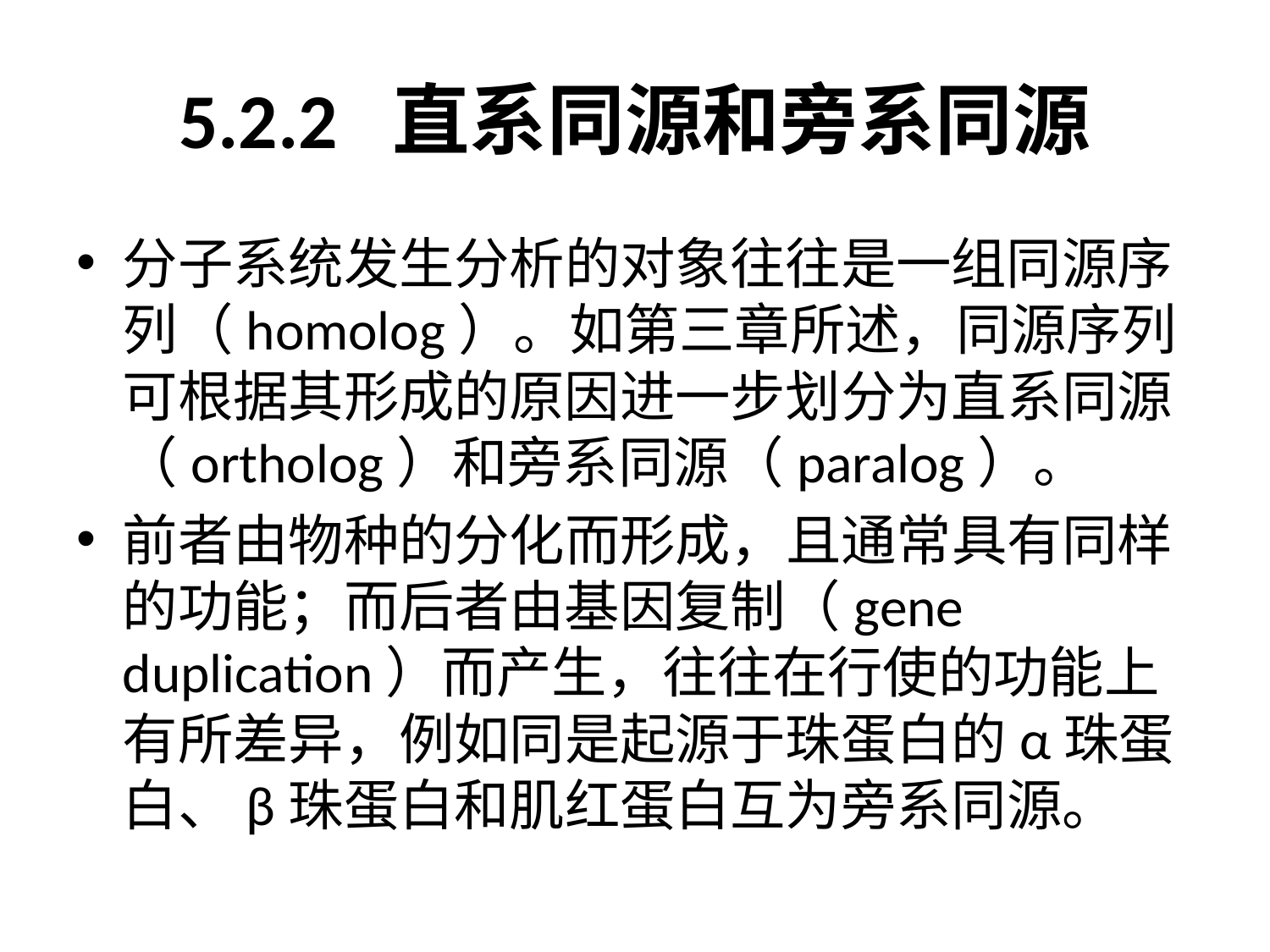

# 5.2.2  直系同源和旁系同源
分子系统发生分析的对象往往是一组同源序列（homolog）。如第三章所述，同源序列可根据其形成的原因进一步划分为直系同源（ortholog）和旁系同源（paralog）。
前者由物种的分化而形成，且通常具有同样的功能；而后者由基因复制（gene duplication）而产生，往往在行使的功能上有所差异，例如同是起源于珠蛋白的α珠蛋白、β珠蛋白和肌红蛋白互为旁系同源。